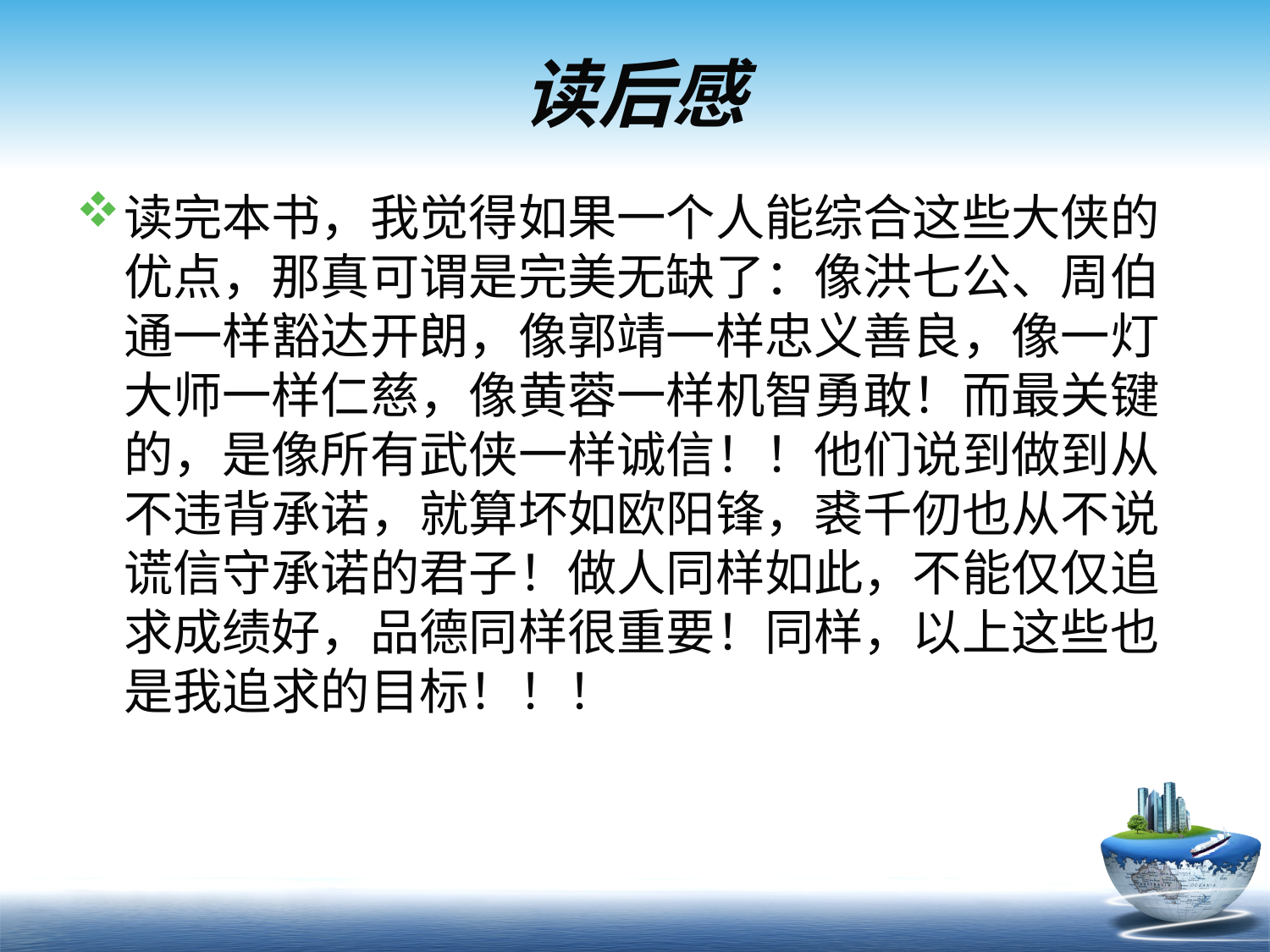

# 读后感
读完本书，我觉得如果一个人能综合这些大侠的优点，那真可谓是完美无缺了：像洪七公、周伯通一样豁达开朗，像郭靖一样忠义善良，像一灯大师一样仁慈，像黄蓉一样机智勇敢！而最关键的，是像所有武侠一样诚信！！他们说到做到从不违背承诺，就算坏如欧阳锋，裘千仞也从不说谎信守承诺的君子！做人同样如此，不能仅仅追求成绩好，品德同样很重要！同样，以上这些也是我追求的目标！！！